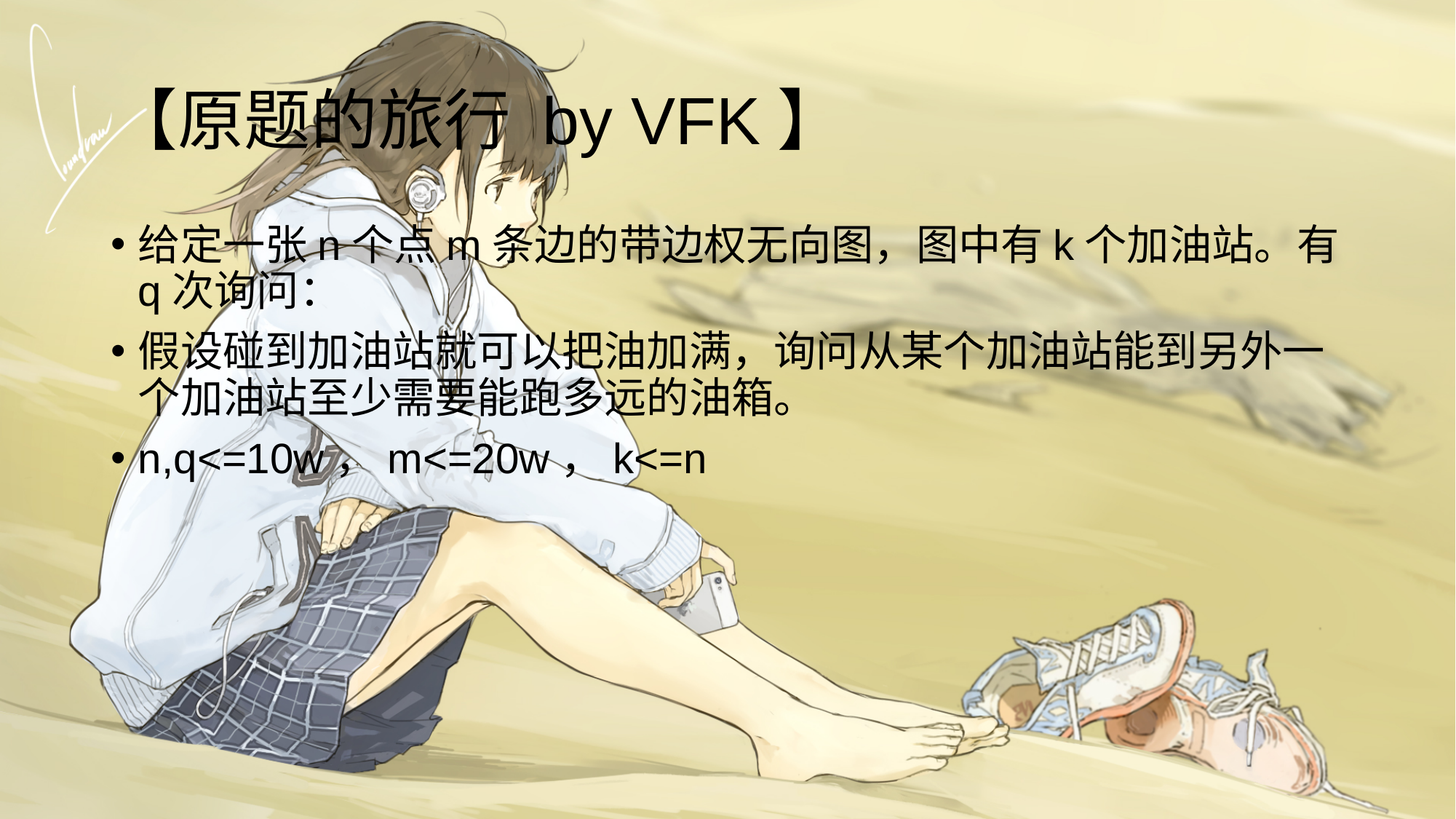

# 【原题的旅行 by VFK】
给定一张n个点m条边的带边权无向图，图中有k个加油站。有q次询问：
假设碰到加油站就可以把油加满，询问从某个加油站能到另外一个加油站至少需要能跑多远的油箱。
n,q<=10w，m<=20w，k<=n